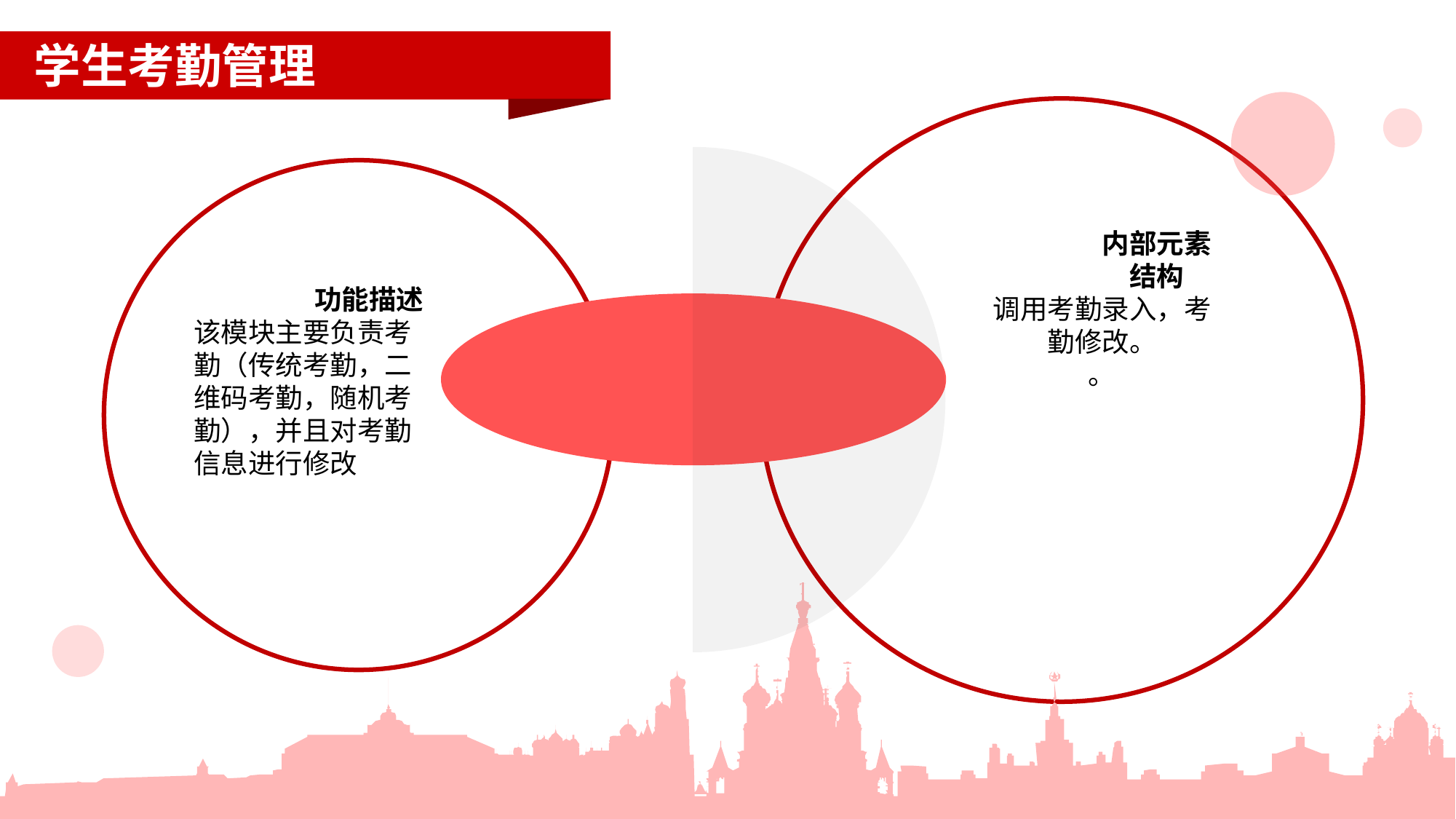

学生考勤管理

内部元素结构
调用考勤录入，考勤修改。
。

功能描述
该模块主要负责考勤（传统考勤，二维码考勤，随机考勤），并且对考勤信息进行修改